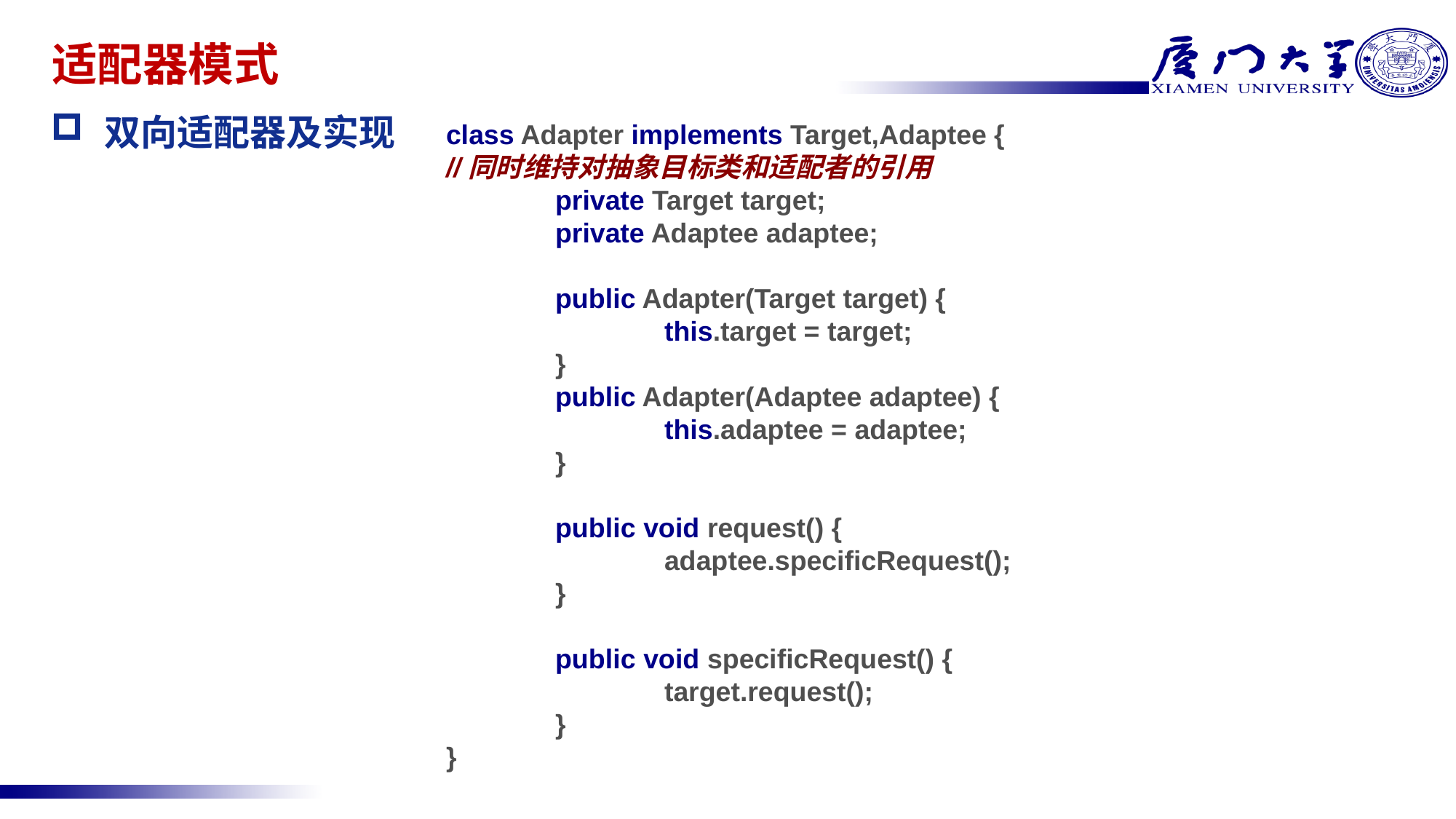

# 适配器模式
双向适配器及实现

class Adapter implements Target,Adaptee {
//同时维持对抽象目标类和适配者的引用
	private Target target;
	private Adaptee adaptee;

	public Adapter(Target target) {
		this.target = target;
	}
	public Adapter(Adaptee adaptee) {
		this.adaptee = adaptee;
	}

	public void request() {
		adaptee.specificRequest();
	}

	public void specificRequest() {
		target.request();
	}
}